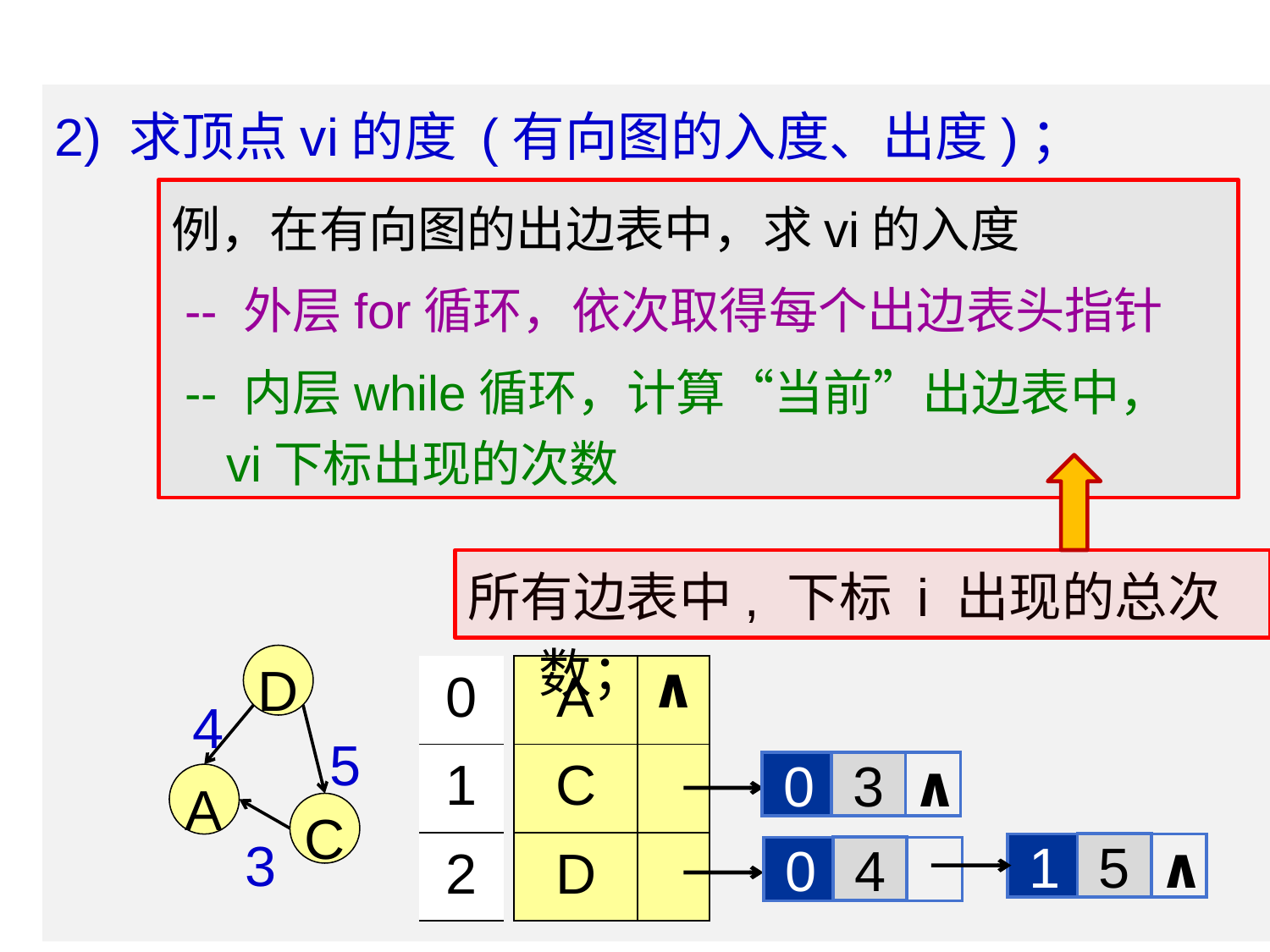

2) 求顶点vi的度 (有向图的入度、出度)；

例，在有向图的出边表中，求vi的入度
 -- 外层for循环，依次取得每个出边表头指针
 -- 内层while循环，计算“当前”出边表中，
    vi下标出现的次数

所有边表中, 下标 i 出现的总次数；

D
| 0 |
| --- |
| 1 |
| 2 |
| A | ∧ |
| --- | --- |
| C |  |
| D |  |
4
5
0
3
 ∧
A

C
3
5
1
 ∧
4
0